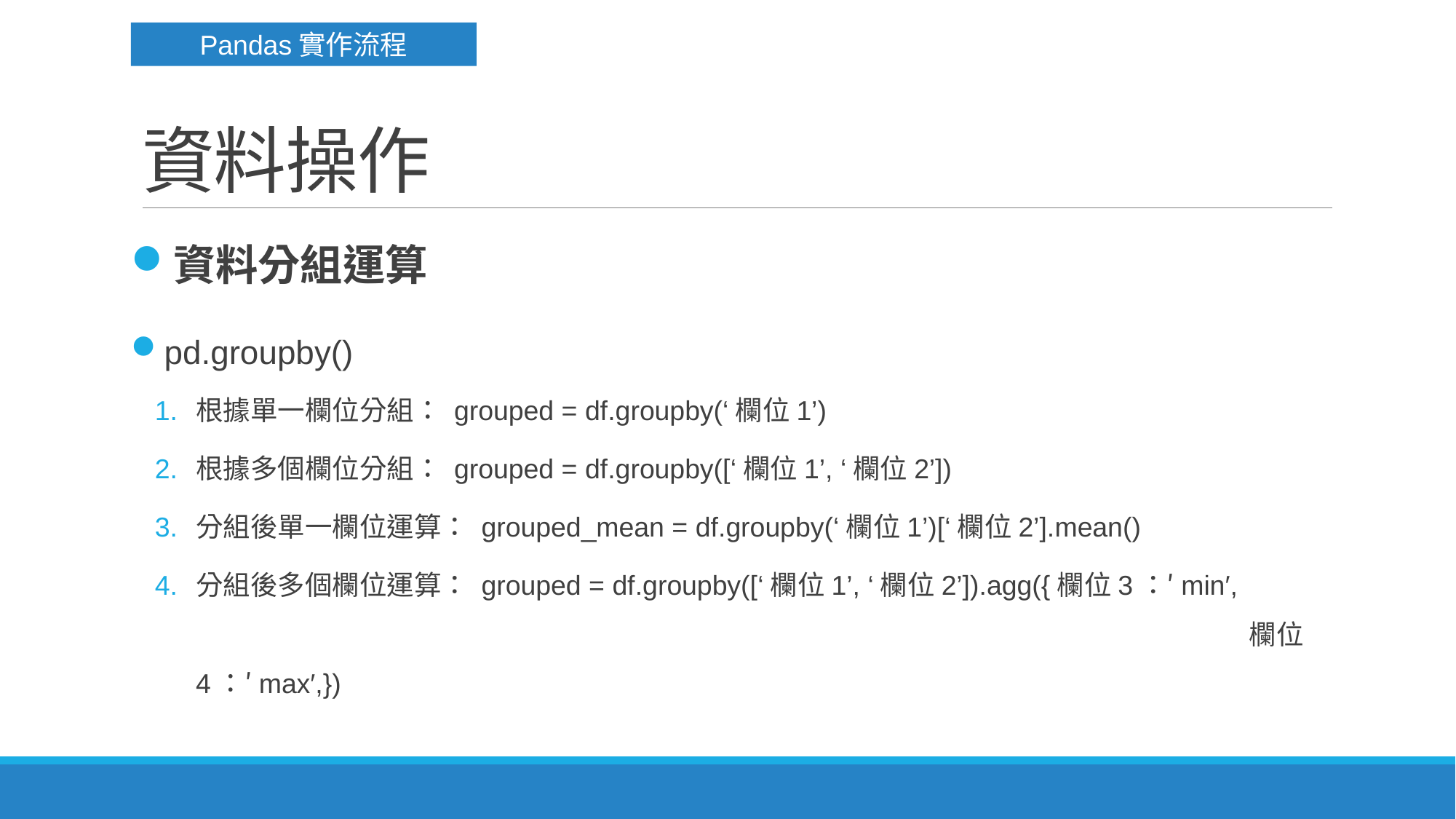

Pandas實作流程
# 資料操作
資料分組運算
pd.groupby()
根據單一欄位分組： grouped = df.groupby(‘欄位1’)
根據多個欄位分組： grouped = df.groupby([‘欄位1’, ‘欄位2’])
分組後單一欄位運算： grouped_mean = df.groupby(‘欄位1’)[‘欄位2’].mean()
分組後多個欄位運算： grouped = df.groupby([‘欄位1’, ‘欄位2’]).agg({欄位3：′min′,
                                                                                                                                         欄位4：′max′,})